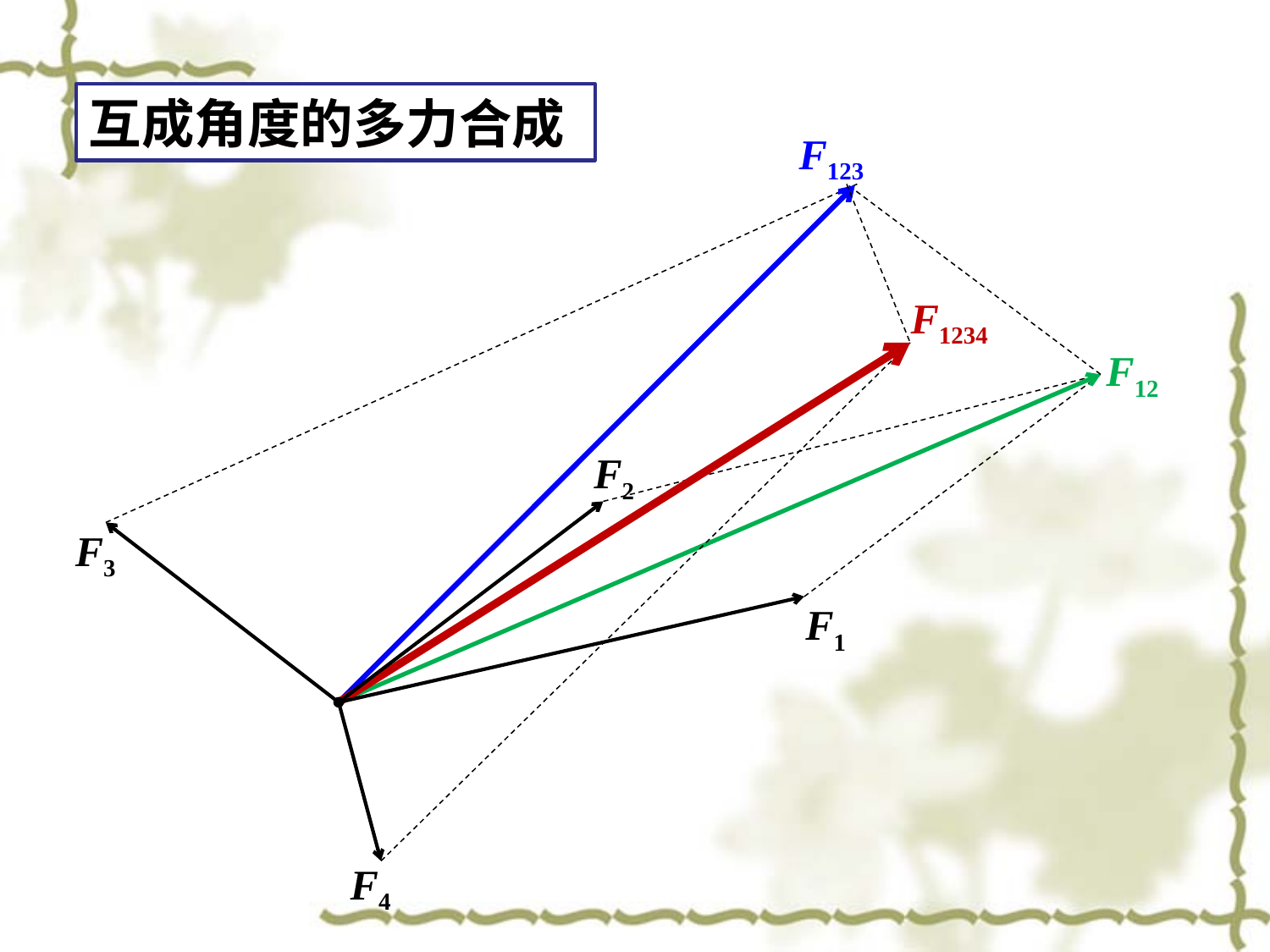

互成角度的多力合成
F123

F1234
F12

F2

F3

F1

F4